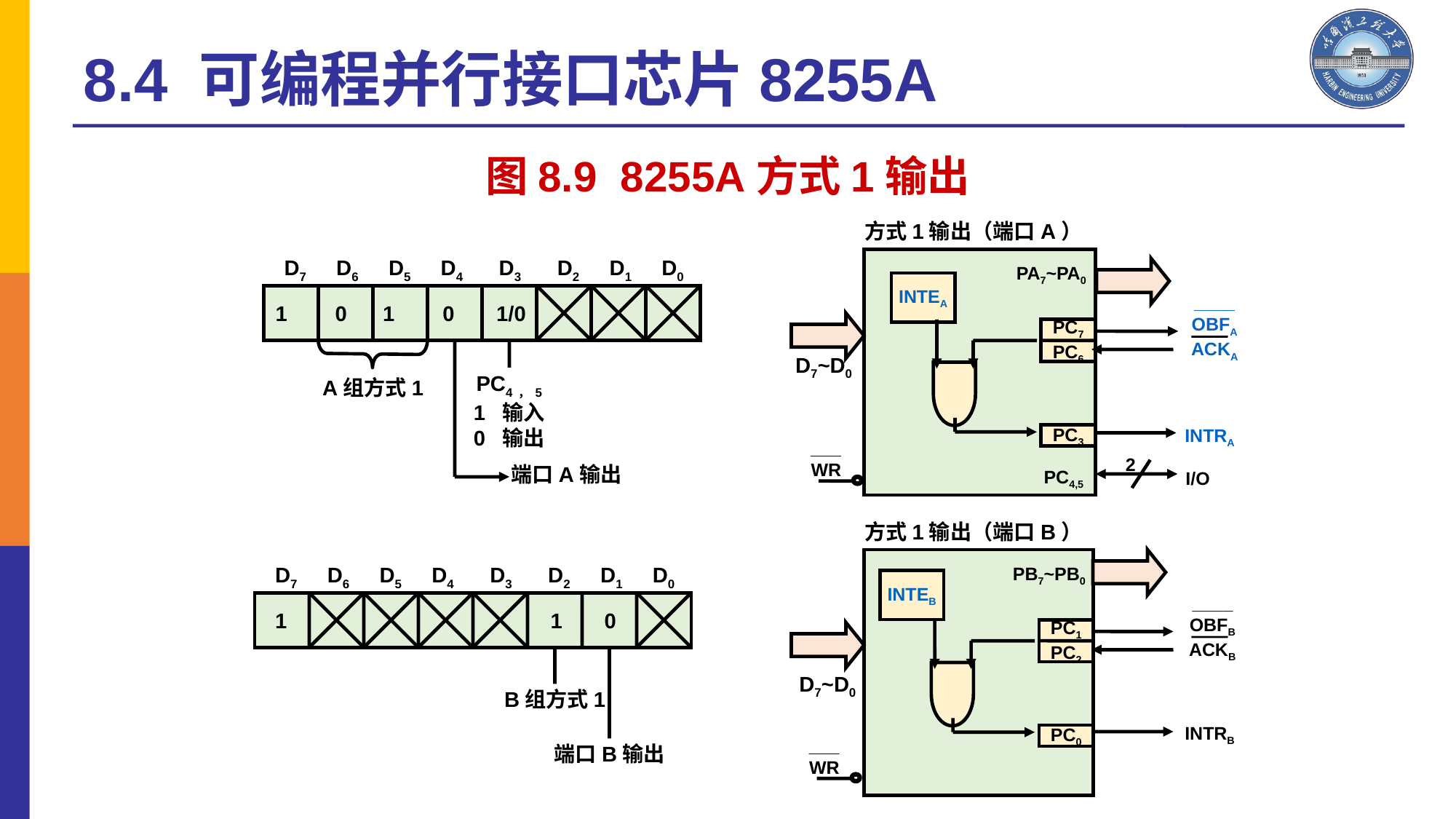

8.4 可编程并行接口芯片8255A
图8.9  8255A方式1输出
方式1输出（端口A）
D7     D6     D5     D4      D3      D2     D1     D0
       1        0      1        0       1/0

PC4，5
1  输入
0  输出
A组方式1
端口A输出

PA7~PA0

INTEA
____
OBFA
ACKA

PC7
PC6

D7~D0

INTRA
PC3
___
WR

2
PC4,5

I/O

方式1输出（端口B）

D7     D6     D5     D4      D3      D2     D1     D0
      1                                            1       0

B组方式1
端口B输出
PB7~PB0
INTEB
____
OBFB
ACKB

PC1
PC2

D7~D0
INTRB

PC0
___
WR